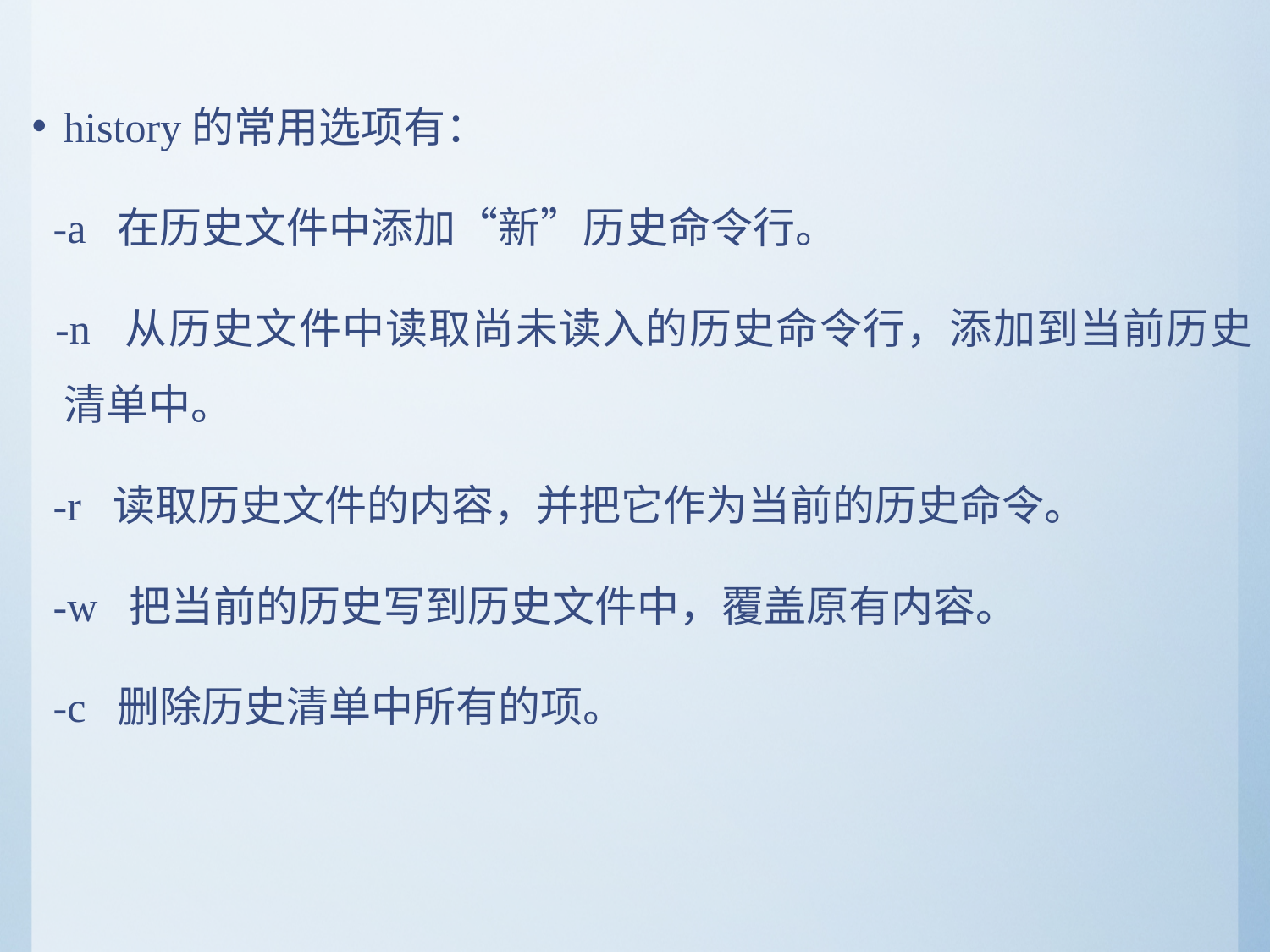

history的常用选项有：
  -a  在历史文件中添加“新”历史命令行。
  -n  从历史文件中读取尚未读入的历史命令行，添加到当前历史清单中。
  -r  读取历史文件的内容，并把它作为当前的历史命令。
  -w  把当前的历史写到历史文件中，覆盖原有内容。
  -c  删除历史清单中所有的项。